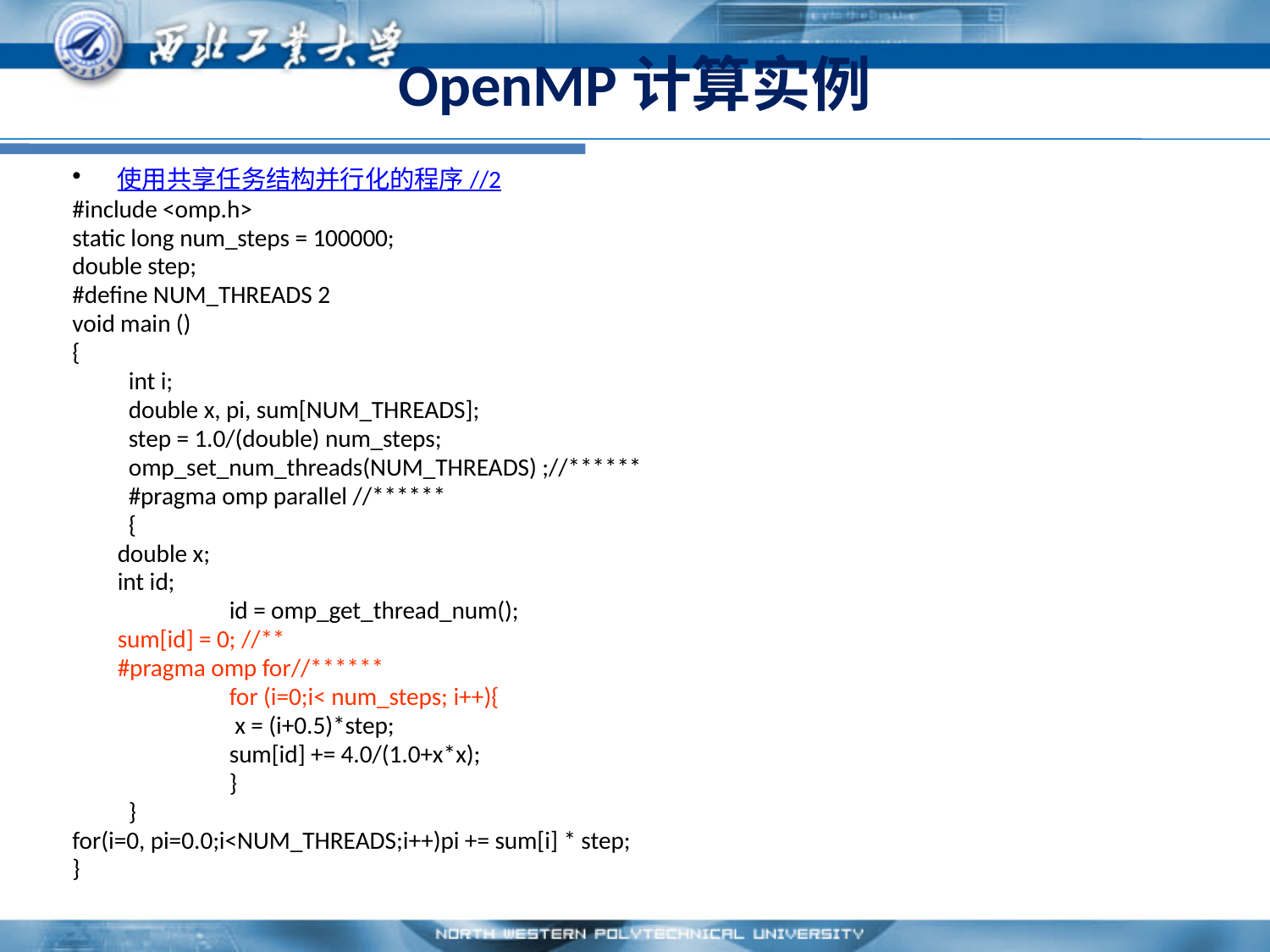

# OpenMP计算实例
使用共享任务结构并行化的程序 //2
#include <omp.h>
static long num_steps = 100000;
double step;
#define NUM_THREADS 2
void main ()
{
	  int i;
	  double x, pi, sum[NUM_THREADS];
	  step = 1.0/(double) num_steps;
	  omp_set_num_threads(NUM_THREADS) ;//******
	  #pragma omp parallel //******
  	  {
		double x;
		int id;
	  	id = omp_get_thread_num();
		sum[id] = 0; //**
		#pragma omp for//******
	 	for (i=0;i< num_steps; i++){
		 	 x = (i+0.5)*step;
		  	sum[id] += 4.0/(1.0+x*x);
	  	}
	  }
for(i=0, pi=0.0;i<NUM_THREADS;i++)pi += sum[i] * step;
}